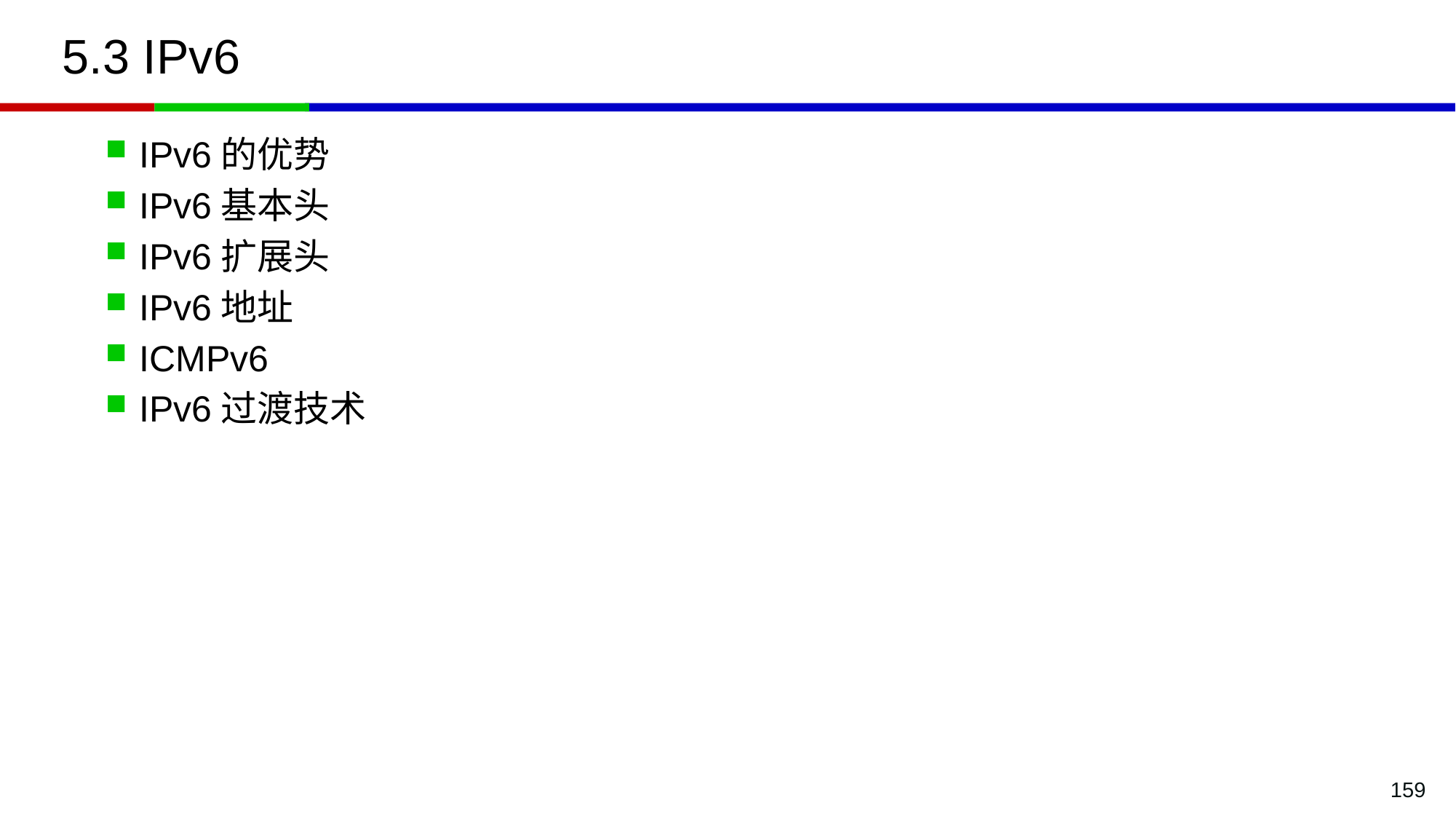

# 5.3 IPv6
IPv6的优势
IPv6基本头
IPv6扩展头
IPv6地址
ICMPv6
IPv6过渡技术
159